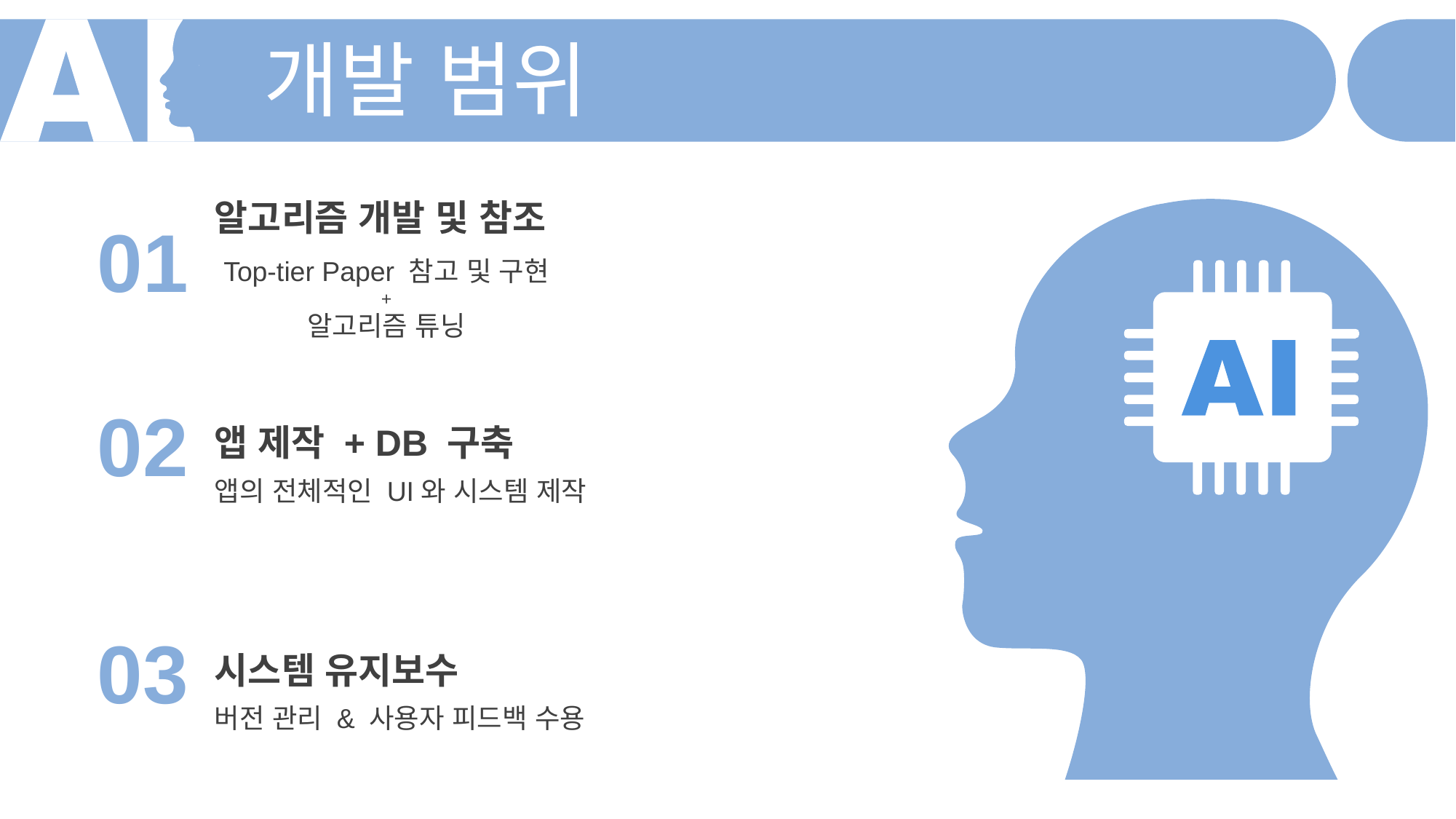

개발 범위

01
알고리즘 개발 및 참조
Top-tier Paper 참고 및 구현
+
알고리즘 튜닝
02
앱 제작 + DB 구축
앱의 전체적인 UI와 시스템 제작
03
시스템 유지보수
버전 관리 & 사용자 피드백 수용